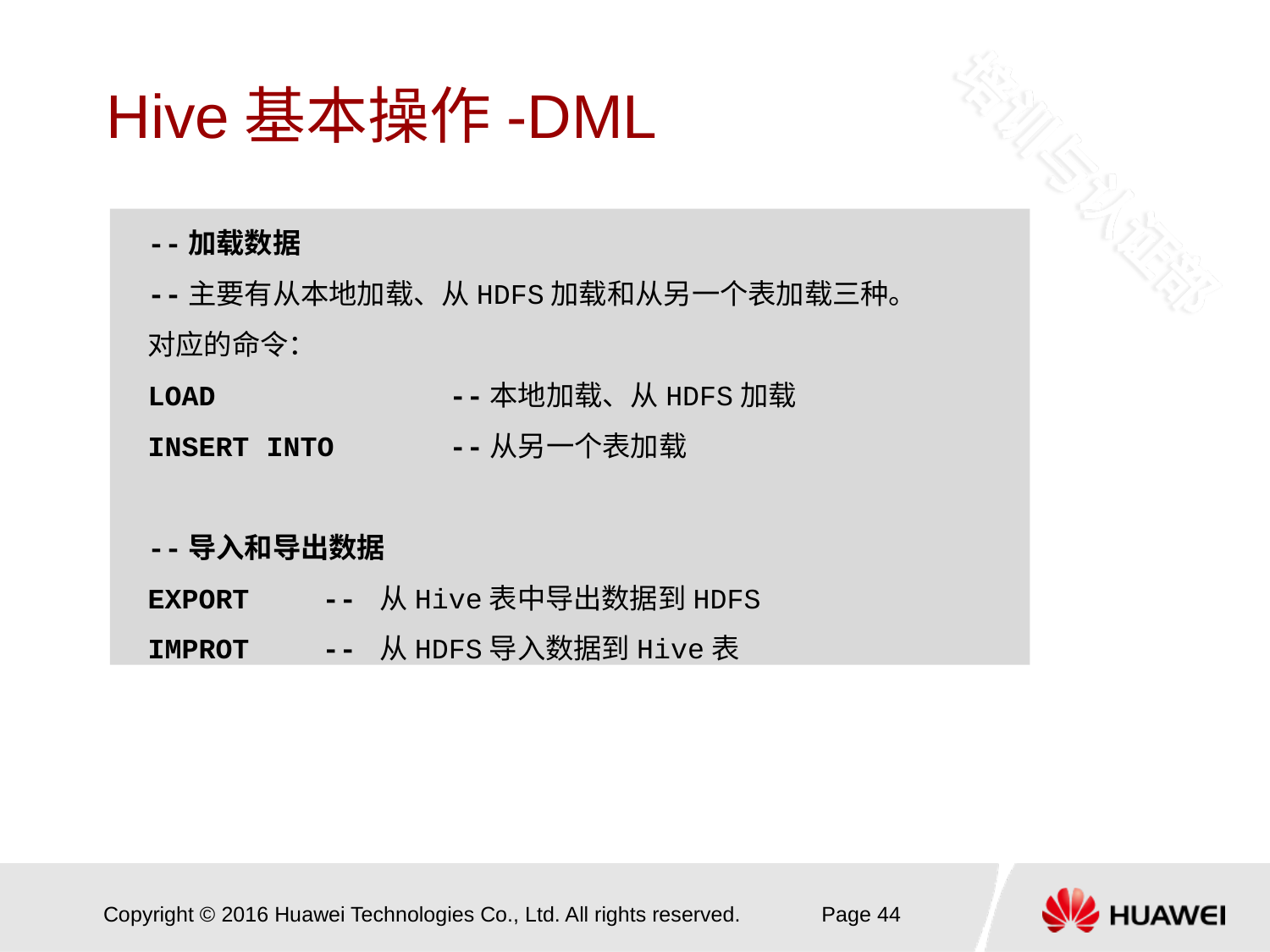

# Hive基本操作-DML

--加载数据
--主要有从本地加载、从HDFS加载和从另一个表加载三种。
对应的命令：
LOAD		--本地加载、从HDFS加载
INSERT INTO 	--从另一个表加载

--导入和导出数据
EXPORT	-- 从Hive表中导出数据到HDFS
IMPROT	-- 从HDFS导入数据到Hive表